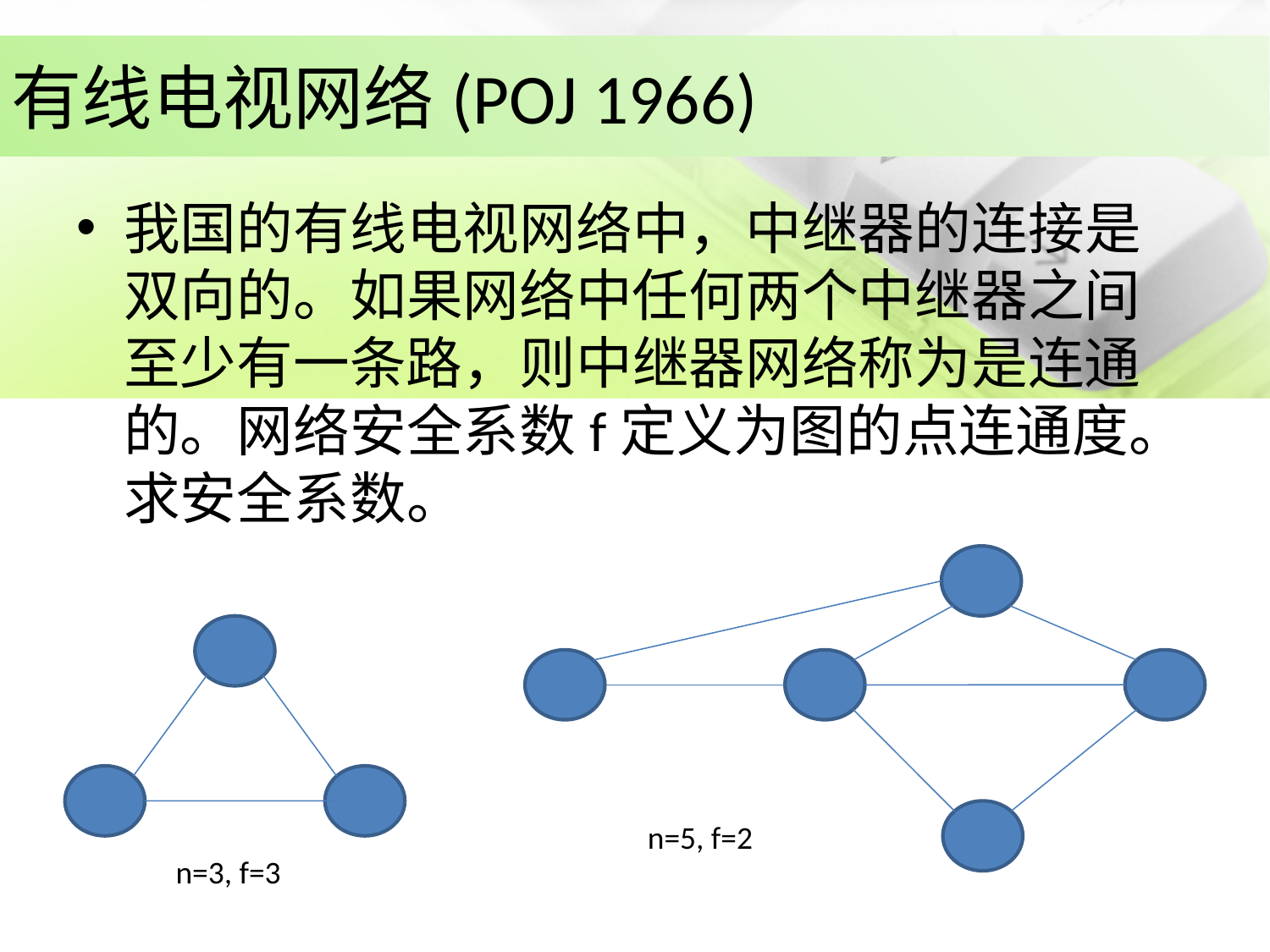

有线电视网络(POJ 1966)
我国的有线电视网络中，中继器的连接是双向的。如果网络中任何两个中继器之间至少有一条路，则中继器网络称为是连通的。网络安全系数f定义为图的点连通度。求安全系数。

n=5, f=2
n=3, f=3